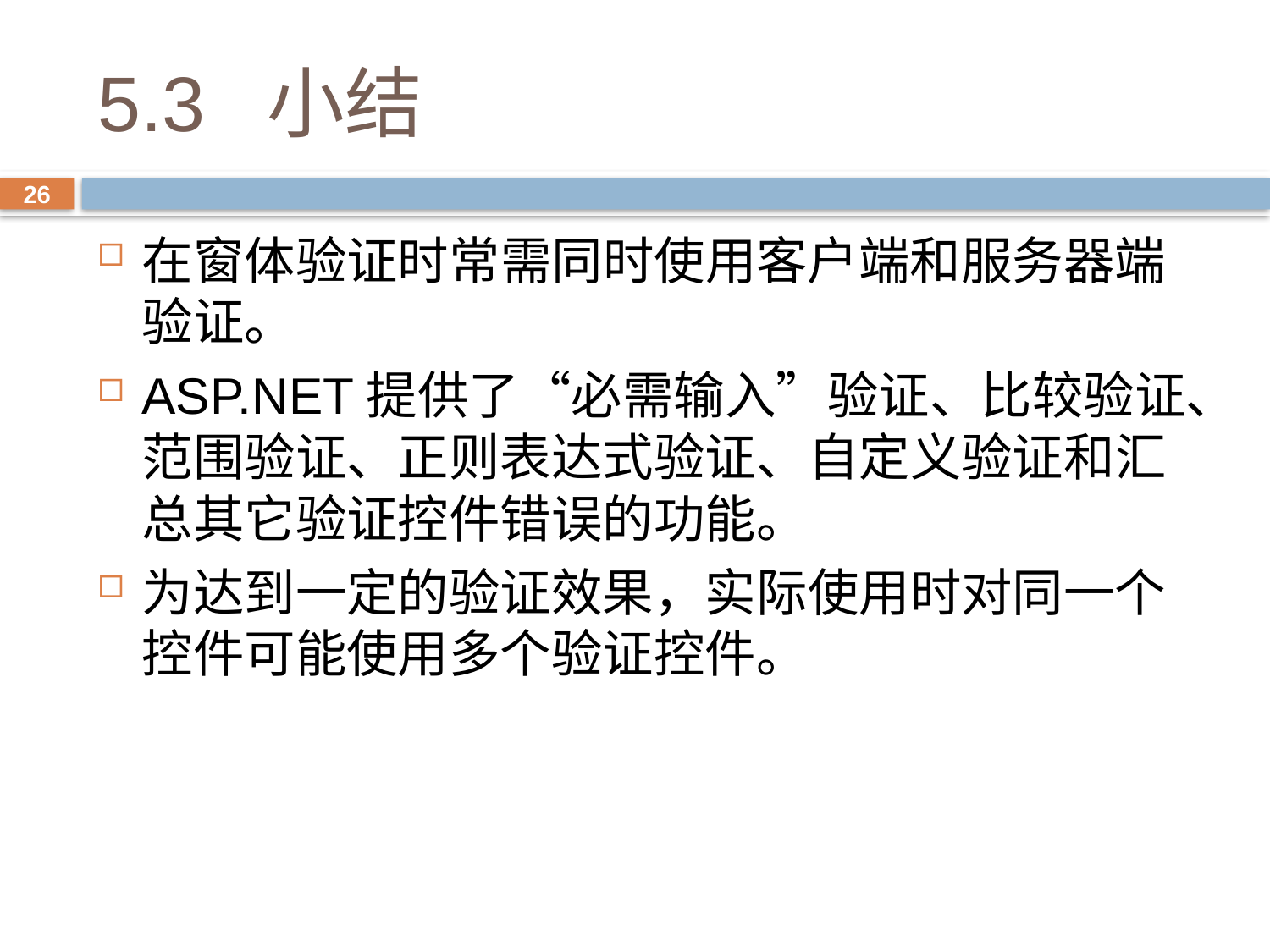

# 5.3  小结
26
在窗体验证时常需同时使用客户端和服务器端验证。
ASP.NET提供了“必需输入”验证、比较验证、范围验证、正则表达式验证、自定义验证和汇总其它验证控件错误的功能。
为达到一定的验证效果，实际使用时对同一个控件可能使用多个验证控件。